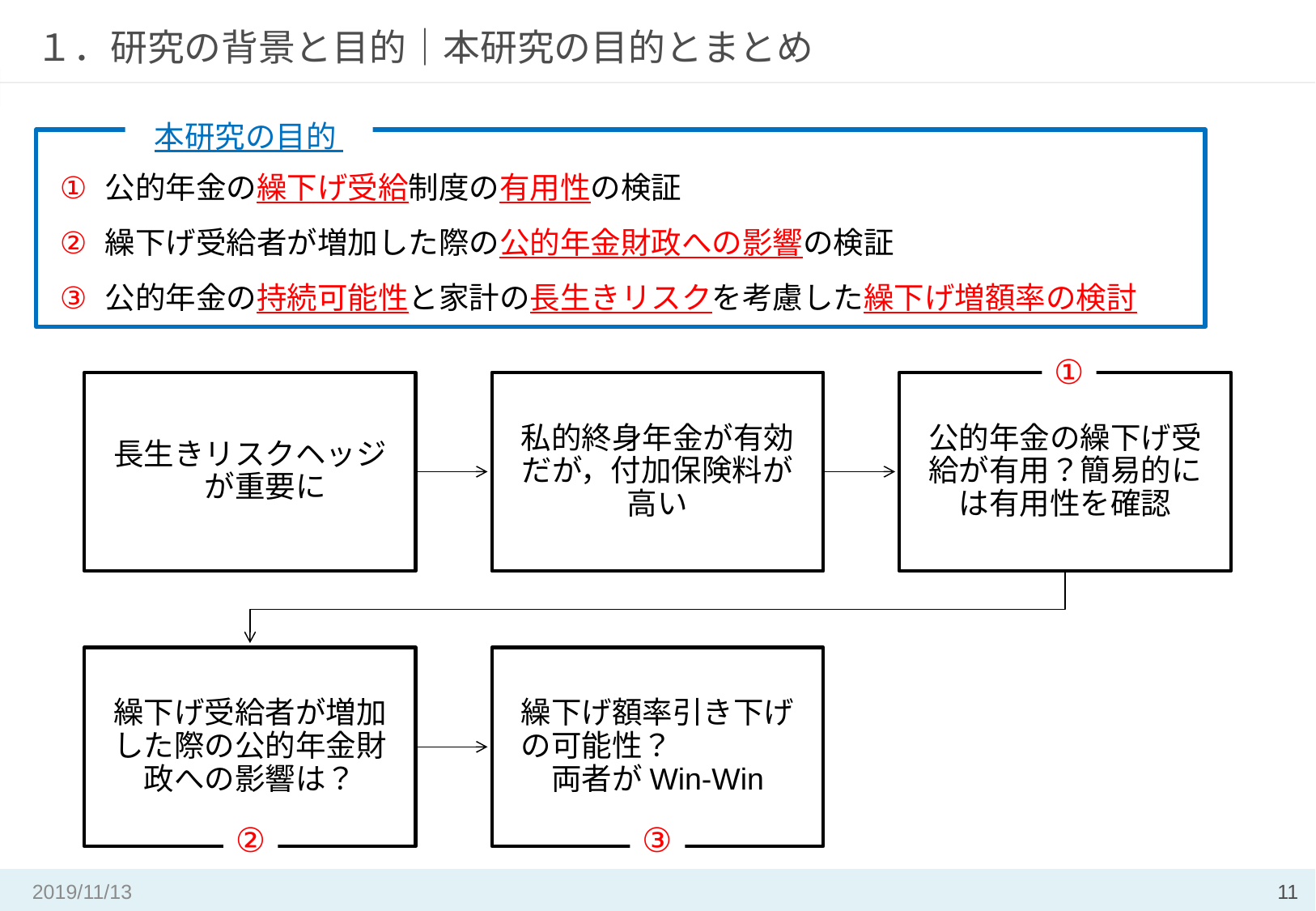

# １．研究の背景と目的｜本研究の目的とまとめ
本研究の目的

公的年金の繰下げ受給制度の有用性の検証
繰下げ受給者が増加した際の公的年金財政への影響の検証
公的年金の持続可能性と家計の長生きリスクを考慮した繰下げ増額率の検討
①

長生きリスクヘッジ　が重要に

私的終身年金が有効だが，付加保険料が高い

公的年金の繰下げ受給が有用？簡易的には有用性を確認

繰下げ受給者が増加した際の公的年金財政への影響は？
繰下げ額率引き下げの可能性？　　　　両者がWin-Win
②
③

2019/11/13
11